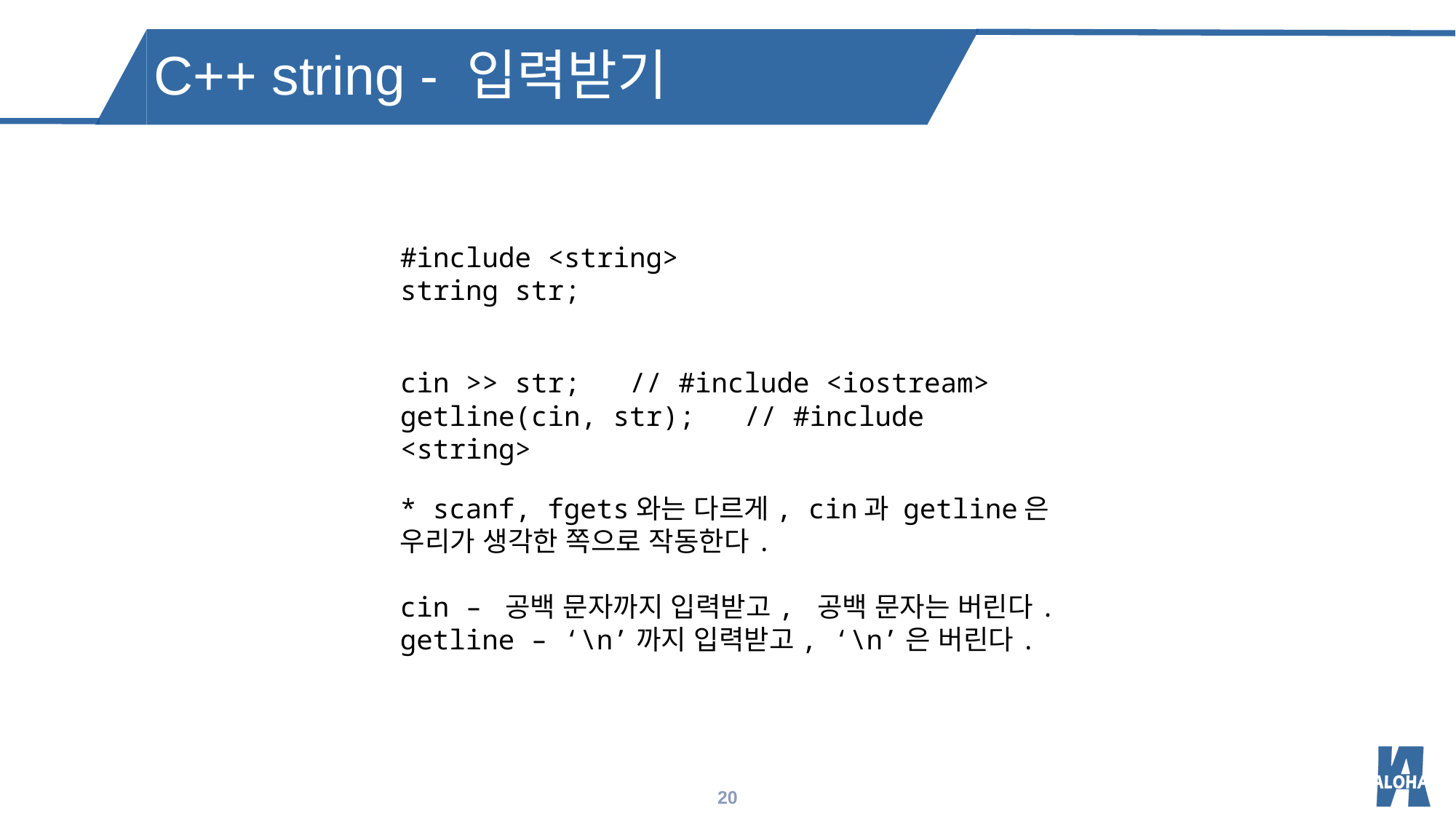

C++ string - 입력받기
#include <string>
string str;
cin >> str;   // #include <iostream>
getline(cin, str);   // #include <string>
* scanf, fgets와는 다르게, cin과 getline은
우리가 생각한 쪽으로 작동한다.

cin – 공백 문자까지 입력받고, 공백 문자는 버린다.
getline – ‘\n’까지 입력받고, ‘\n’은 버린다.
20